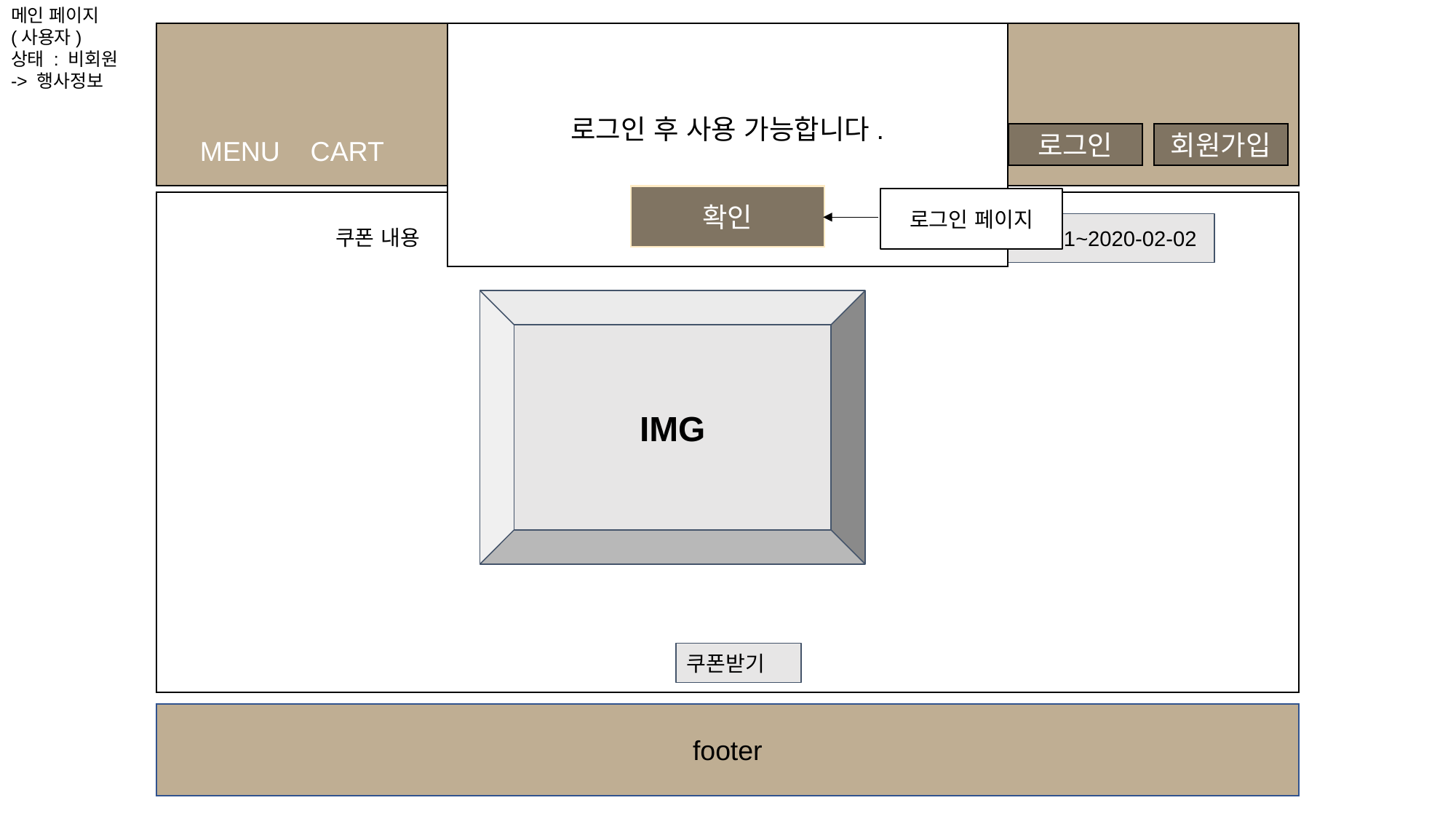

메인 페이지
(사용자)
상태 : 비회원
-> 행사정보
header
로그인
회원가입
MENU    CART
로그인 후 사용 가능합니다.

확인
로그인 페이지

쿠폰 내용
2020-01-01~2020-02-02
1000원 할인 이벤트
행사 기간
IMG
쿠폰받기
footer